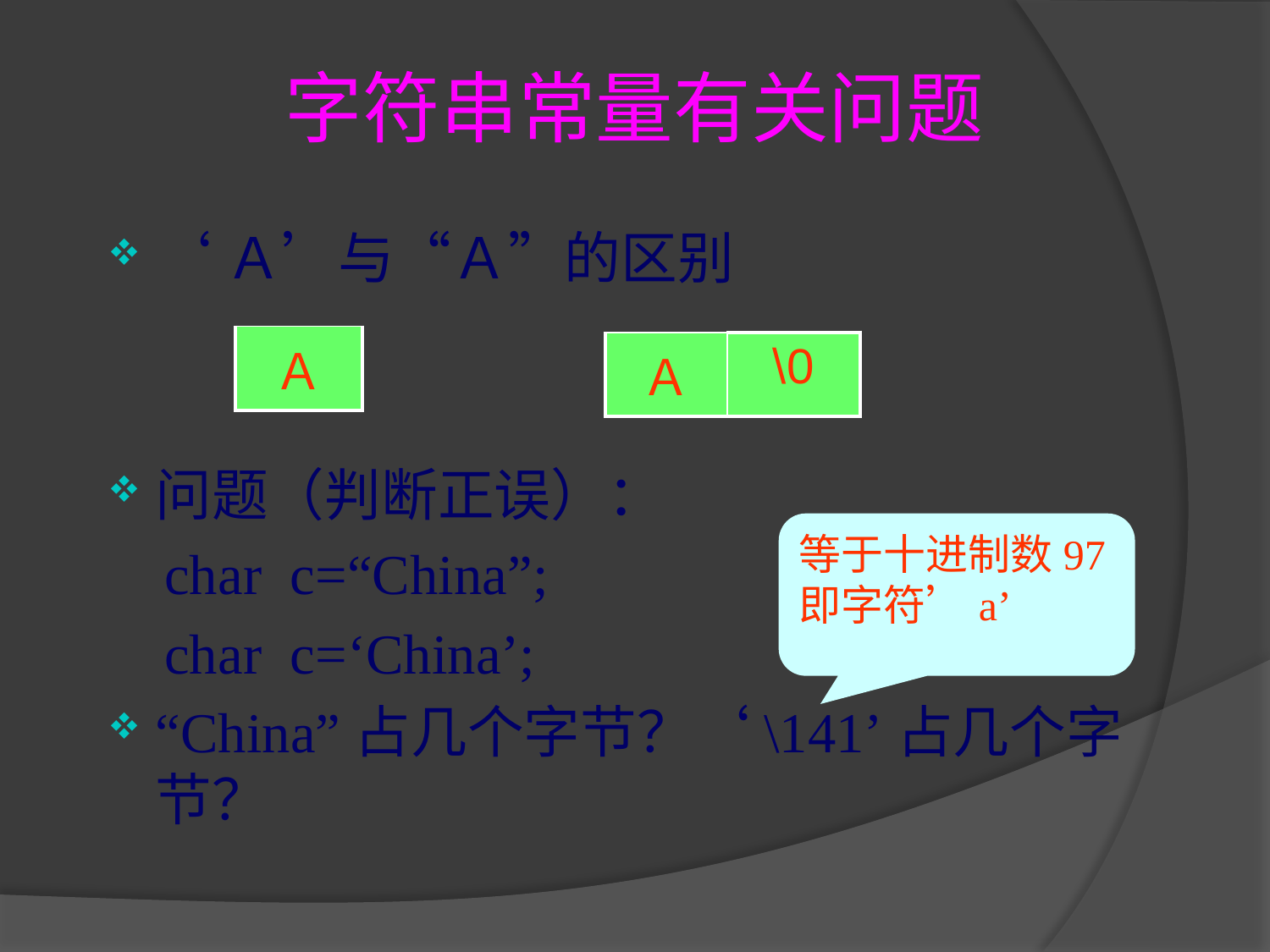

字符串常量有关问题
‘Ａ’与“Ａ”的区别

问题（判断正误）：
    char  c=“China”;
    char  c=‘China’;
“China”占几个字节？‘\141’占几个字节？
| Ａ |
| --- |
| Ａ | \0 |
| --- | --- |
等于十进制数97
即字符’a’